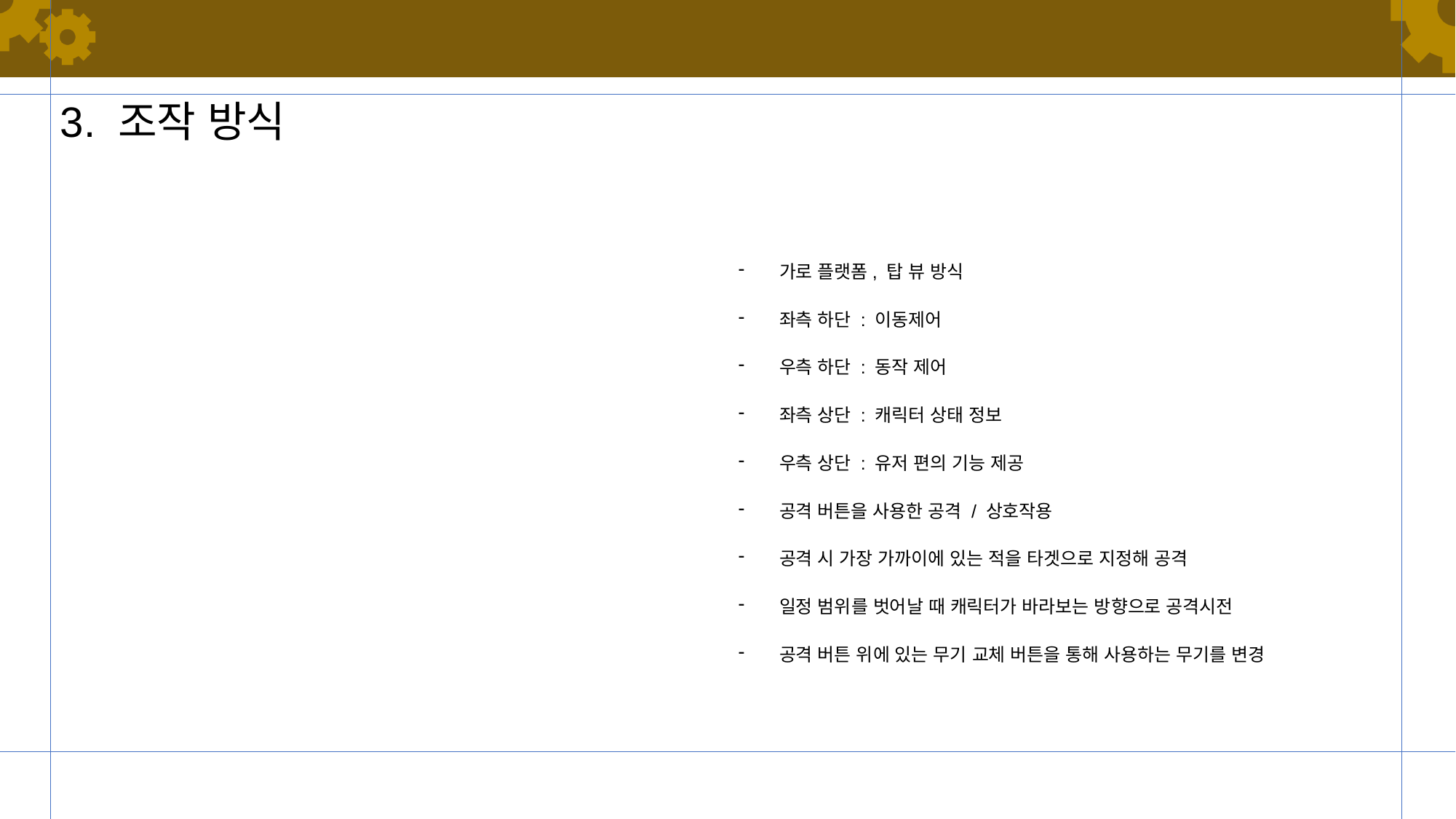

#
3. 조작 방식
가로 플랫폼, 탑 뷰 방식
좌측 하단 : 이동제어
우측 하단 : 동작 제어
좌측 상단 : 캐릭터 상태 정보
우측 상단 : 유저 편의 기능 제공
공격 버튼을 사용한 공격 / 상호작용
공격 시 가장 가까이에 있는 적을 타겟으로 지정해 공격
일정 범위를 벗어날 때 캐릭터가 바라보는 방향으로 공격시전
공격 버튼 위에 있는 무기 교체 버튼을 통해 사용하는 무기를 변경